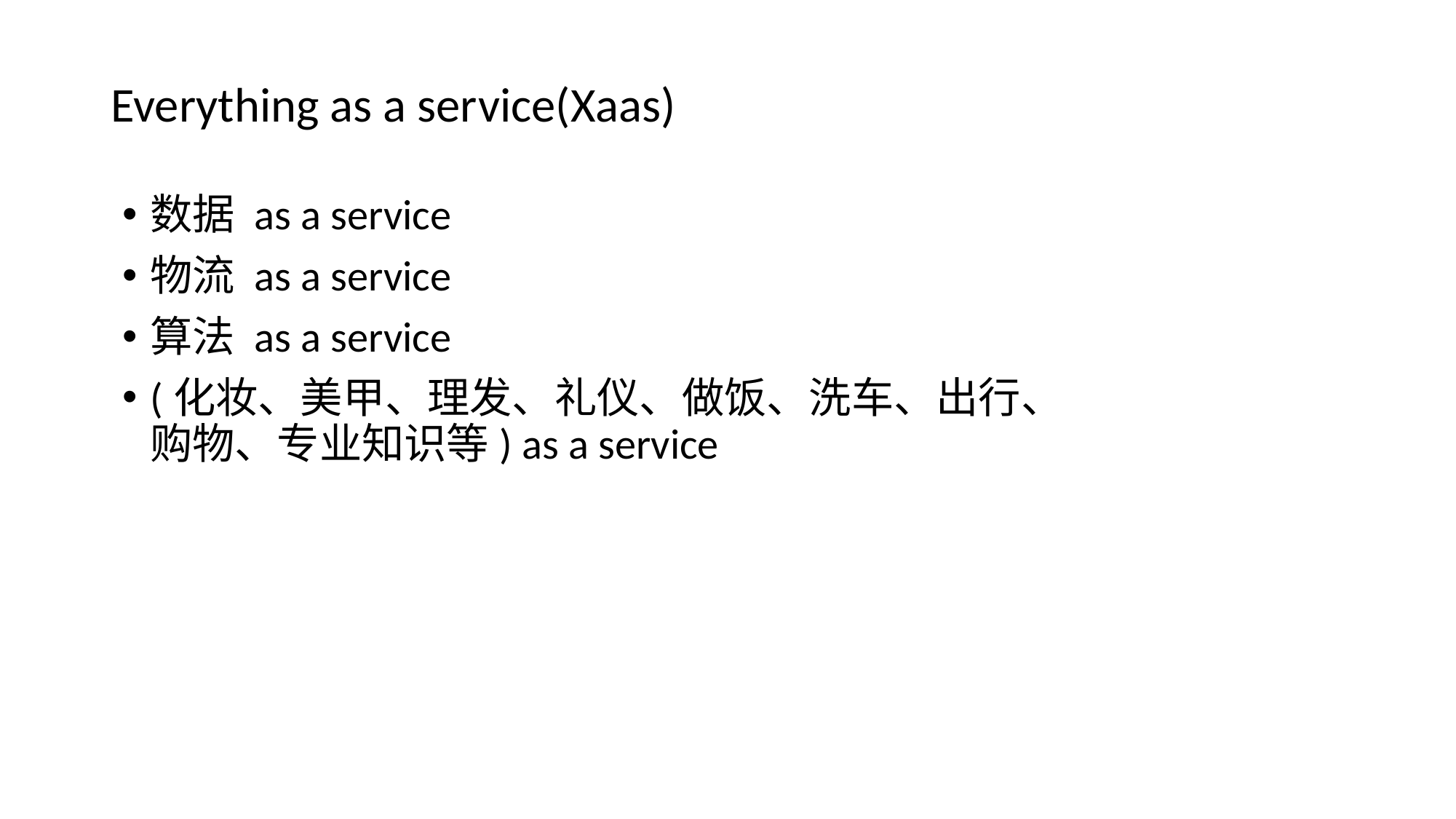

# Everything as a service(Xaas)
数据 as a service
物流 as a service
算法 as a service
(化妆、美甲、理发、礼仪、做饭、洗车、出行、购物、专业知识等) as a service